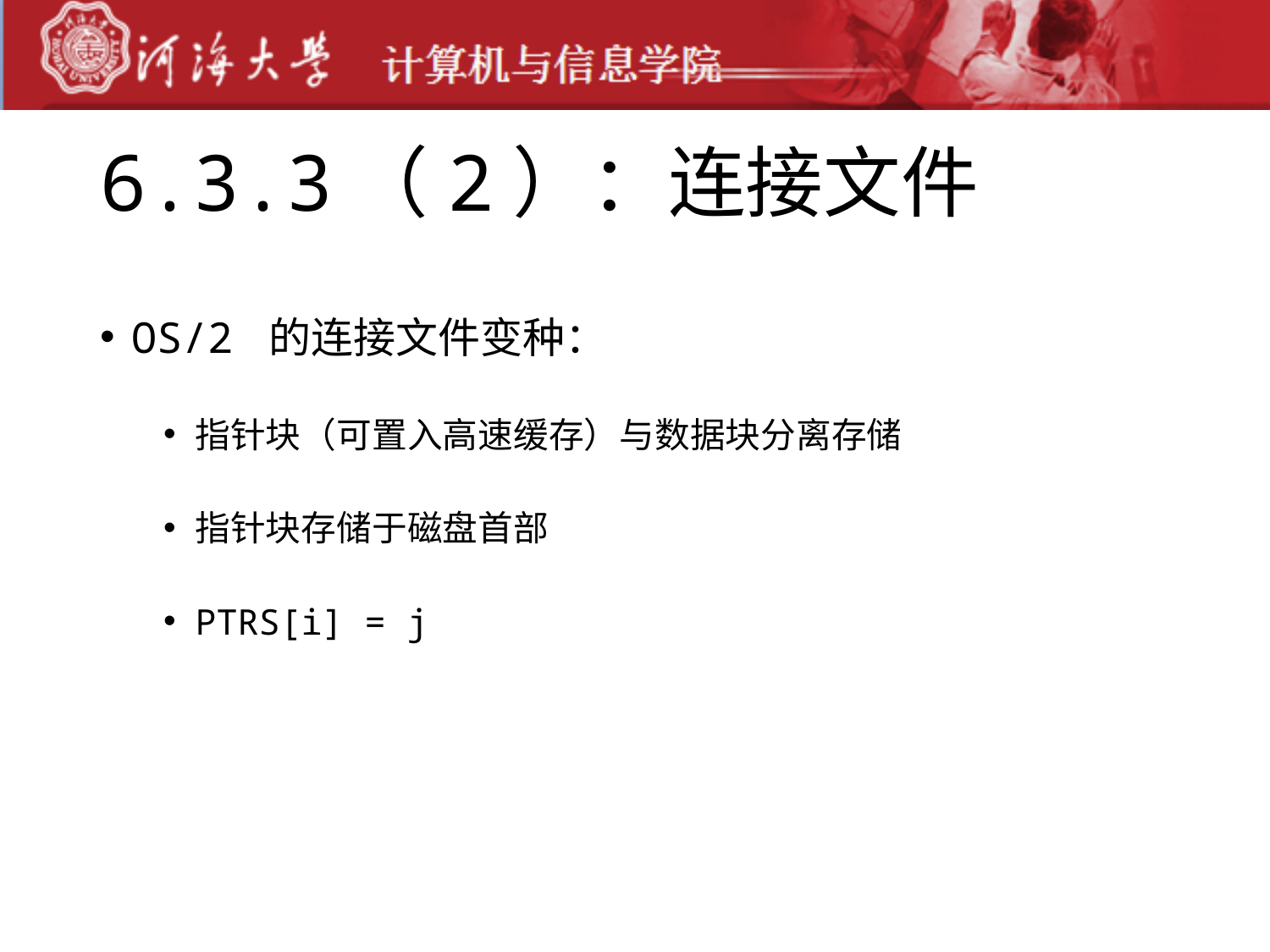

# 6.3.3（2）：连接文件
OS/2 的连接文件变种：
指针块（可置入高速缓存）与数据块分离存储
指针块存储于磁盘首部
PTRS[i] = j